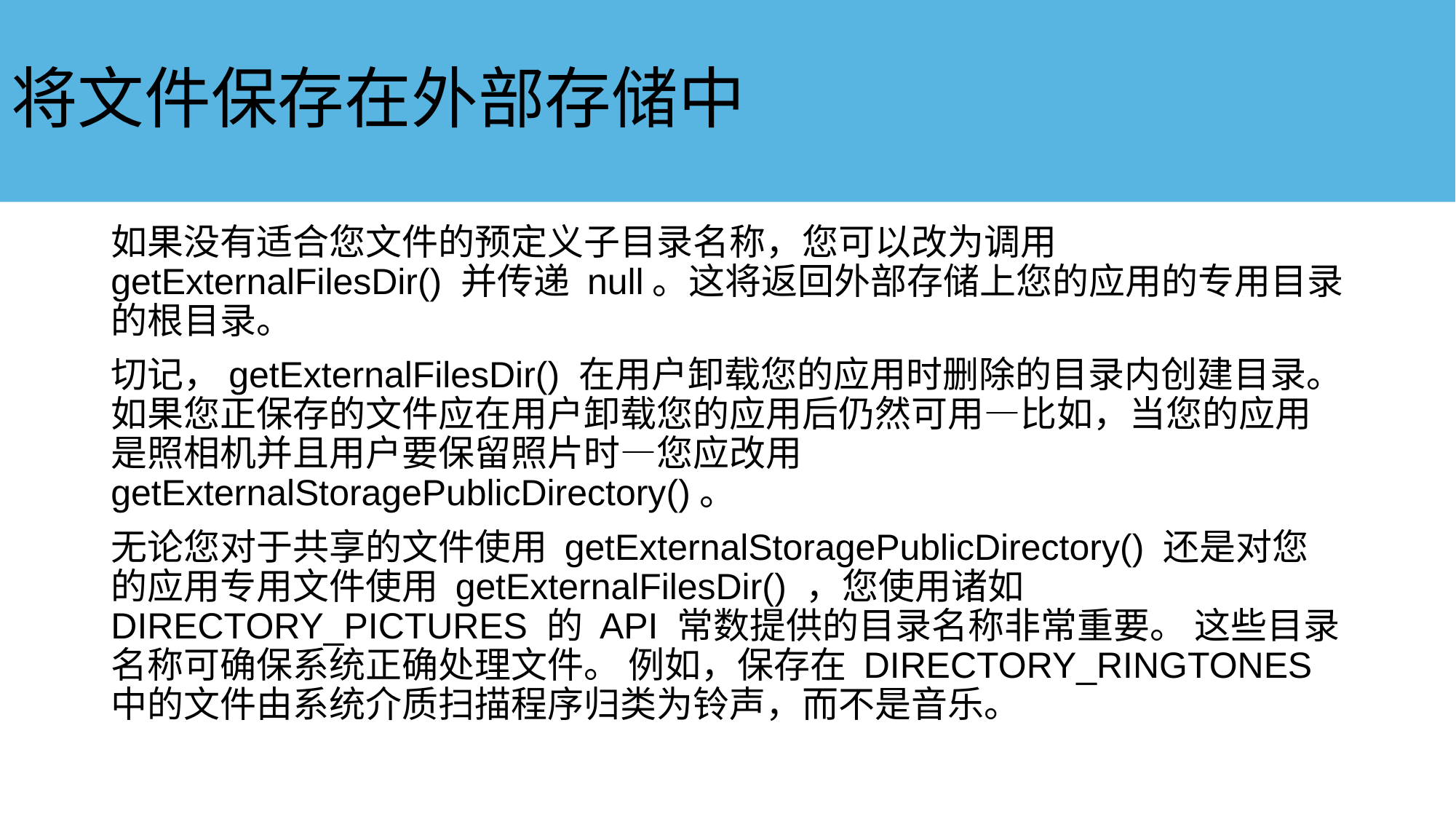

# 将文件保存在外部存储中
如果没有适合您文件的预定义子目录名称，您可以改为调用 getExternalFilesDir() 并传递 null。这将返回外部存储上您的应用的专用目录 的根目录。
切记，getExternalFilesDir() 在用户卸载您的应用时删除的目录内创建目录。如果您正保存的文件应在用户卸载您的应用后仍然可用—比如，当您的应用是照相机并且用户要保留照片时—您应改用 getExternalStoragePublicDirectory()。
无论您对于共享的文件使用 getExternalStoragePublicDirectory() 还是对您的应用专用文件使用 getExternalFilesDir() ，您使用诸如 DIRECTORY_PICTURES 的 API 常数提供的目录名称非常重要。 这些目录名称可确保系统正确处理文件。 例如，保存在 DIRECTORY_RINGTONES 中的文件由系统介质扫描程序归类为铃声，而不是音乐。